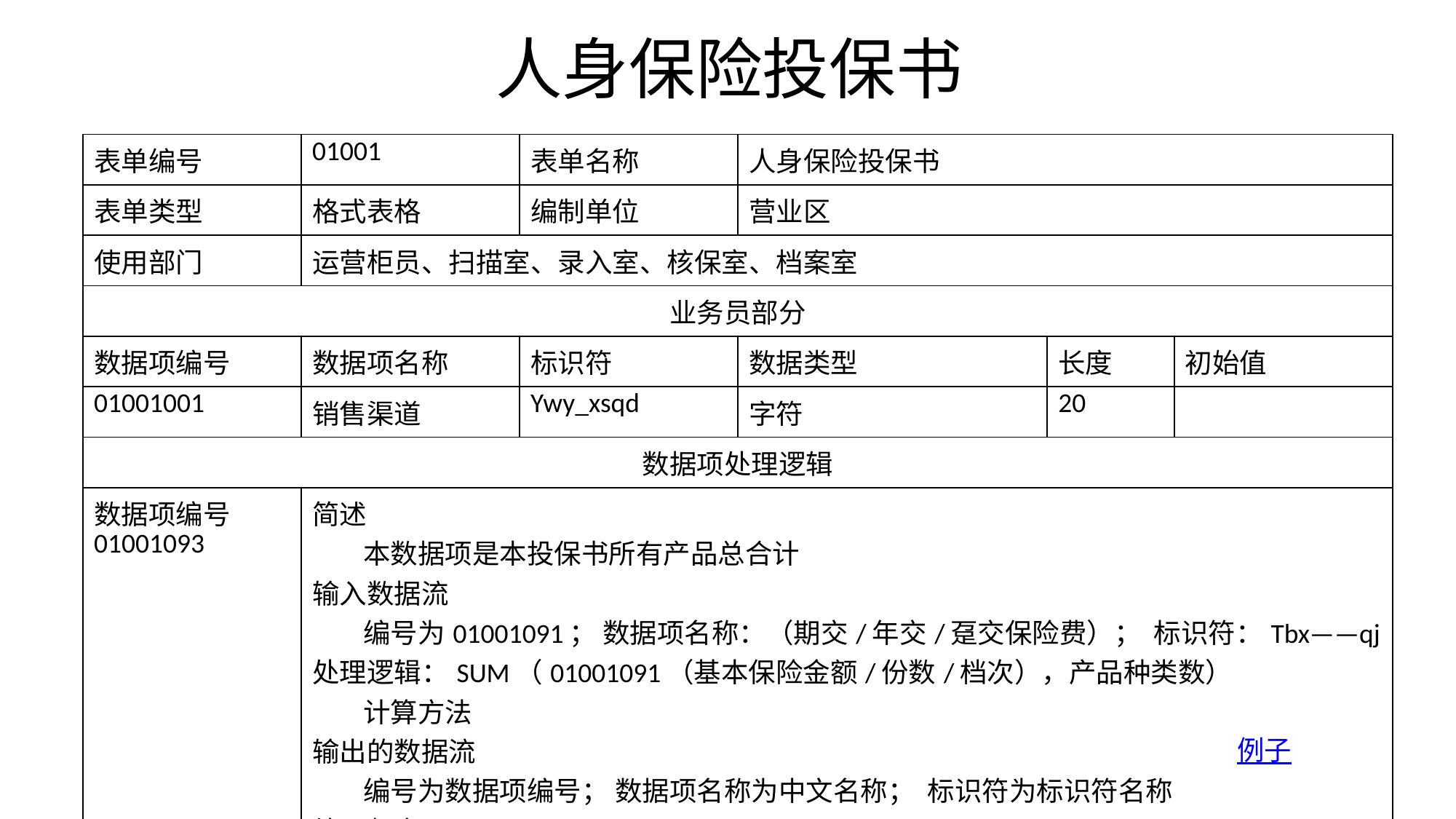

# 人身保险投保书
| 表单编号 | 01001 | 表单名称 | 人身保险投保书 |  |  |
| --- | --- | --- | --- | --- | --- |
| 表单类型 | 格式表格 | 编制单位 | 营业区 |  |  |
| 使用部门 | 运营柜员、扫描室、录入室、核保室、档案室 |  |  |  |  |
| 业务员部分 |  |  |  |  |  |
| 数据项编号 | 数据项名称 | 标识符 | 数据类型 | 长度 | 初始值 |
| 01001001 | 销售渠道 | Ywy\_xsqd | 字符 | 20 |  |
| 数据项处理逻辑 |  |  |  |  |  |
| 数据项编号 01001093 | 简述 本数据项是本投保书所有产品总合计 输入数据流 编号为01001091； 数据项名称：（期交/年交/趸交保险费）； 标识符：Tbx——qj 处理逻辑：SUM（01001091（基本保险金额/份数/档次），产品种类数） 计算方法 输出的数据流 编号为数据项编号； 数据项名称为中文名称； 标识符为标识符名称 处理频率 一次 |  |  |  |  |
例子